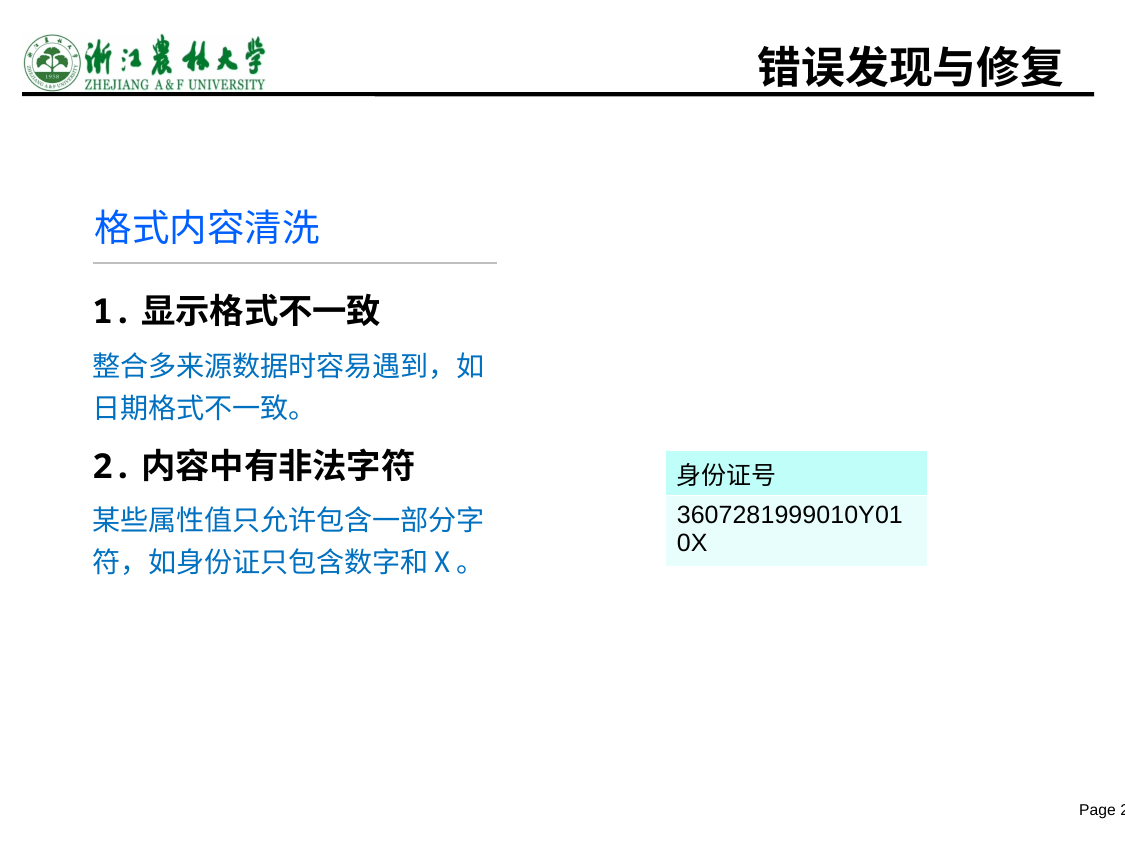

# 错误发现与修复
格式内容清洗
1.显示格式不一致
整合多来源数据时容易遇到，如日期格式不一致。
2.内容中有非法字符
某些属性值只允许包含一部分字符，如身份证只包含数字和Ⅹ。

| 身份证号 |
| --- |
| 3607281999010Y010X |